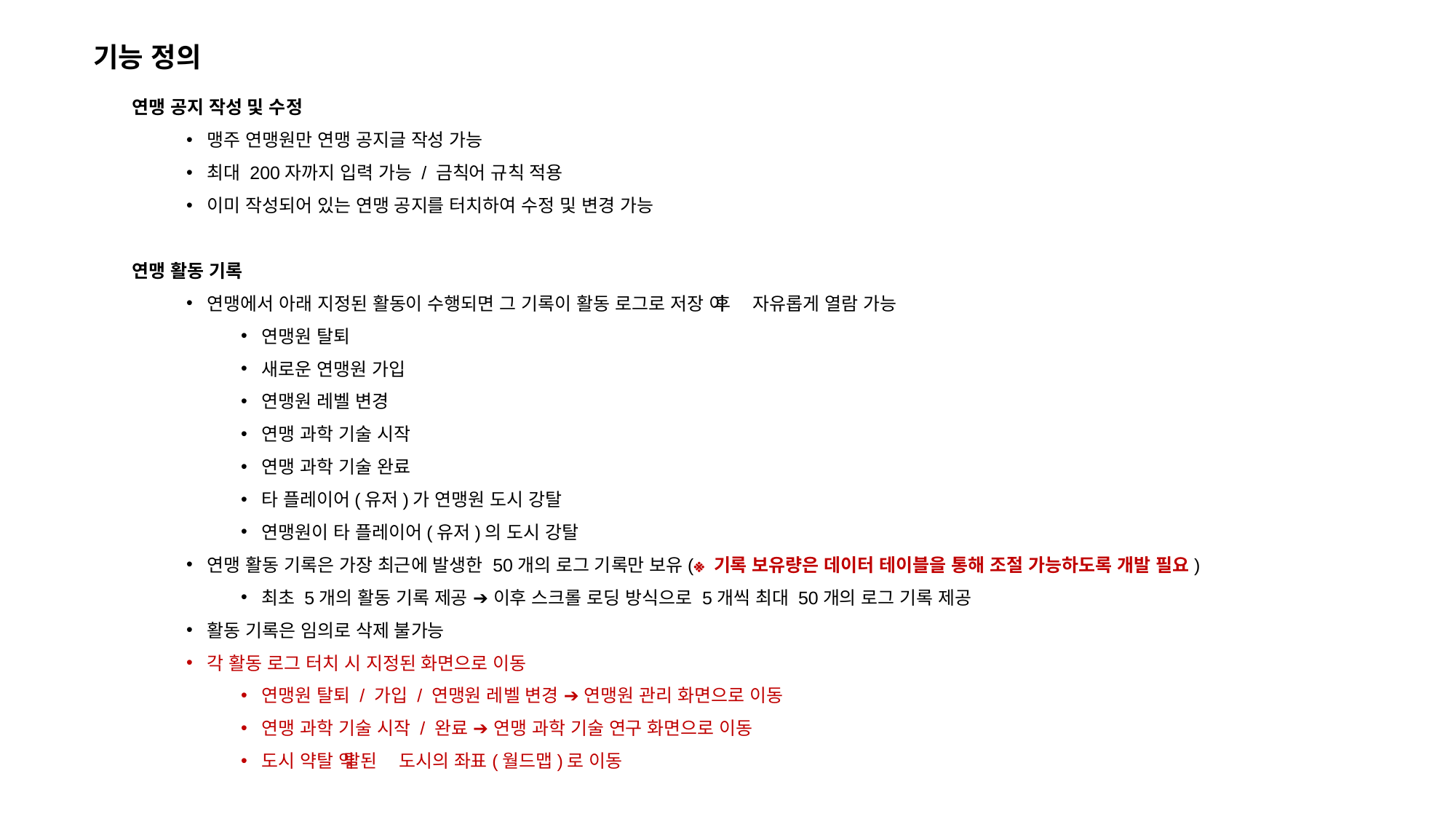

기능 정의
연맹 공지 작성 및 수정
맹주 연맹원만 연맹 공지글 작성 가능
최대 200자까지 입력 가능 / 금칙어 규칙 적용
이미 작성되어 있는 연맹 공지를 터치하여 수정 및 변경 가능

연맹 활동 기록
연맹에서 아래 지정된 활동이 수행되면 그 기록이 활동 로그로 저장 ➔ 이후 자유롭게 열람 가능
연맹원 탈퇴
새로운 연맹원 가입
연맹원 레벨 변경
연맹 과학 기술 시작
연맹 과학 기술 완료
타 플레이어(유저)가 연맹원 도시 강탈
연맹원이 타 플레이어(유저)의 도시 강탈
연맹 활동 기록은 가장 최근에 발생한 50개의 로그 기록만 보유(※ 기록 보유량은 데이터 테이블을 통해 조절 가능하도록 개발 필요)
최초 5개의 활동 기록 제공 ➔ 이후 스크롤 로딩 방식으로 5개씩 최대 50개의 로그 기록 제공
활동 기록은 임의로 삭제 불가능
각 활동 로그 터치 시 지정된 화면으로 이동
연맹원 탈퇴 / 가입 / 연맹원 레벨 변경 ➔ 연맹원 관리 화면으로 이동
연맹 과학 기술 시작 / 완료 ➔ 연맹 과학 기술 연구 화면으로 이동
도시 약탈 ➔ 약탈된 도시의 좌표(월드맵)로 이동